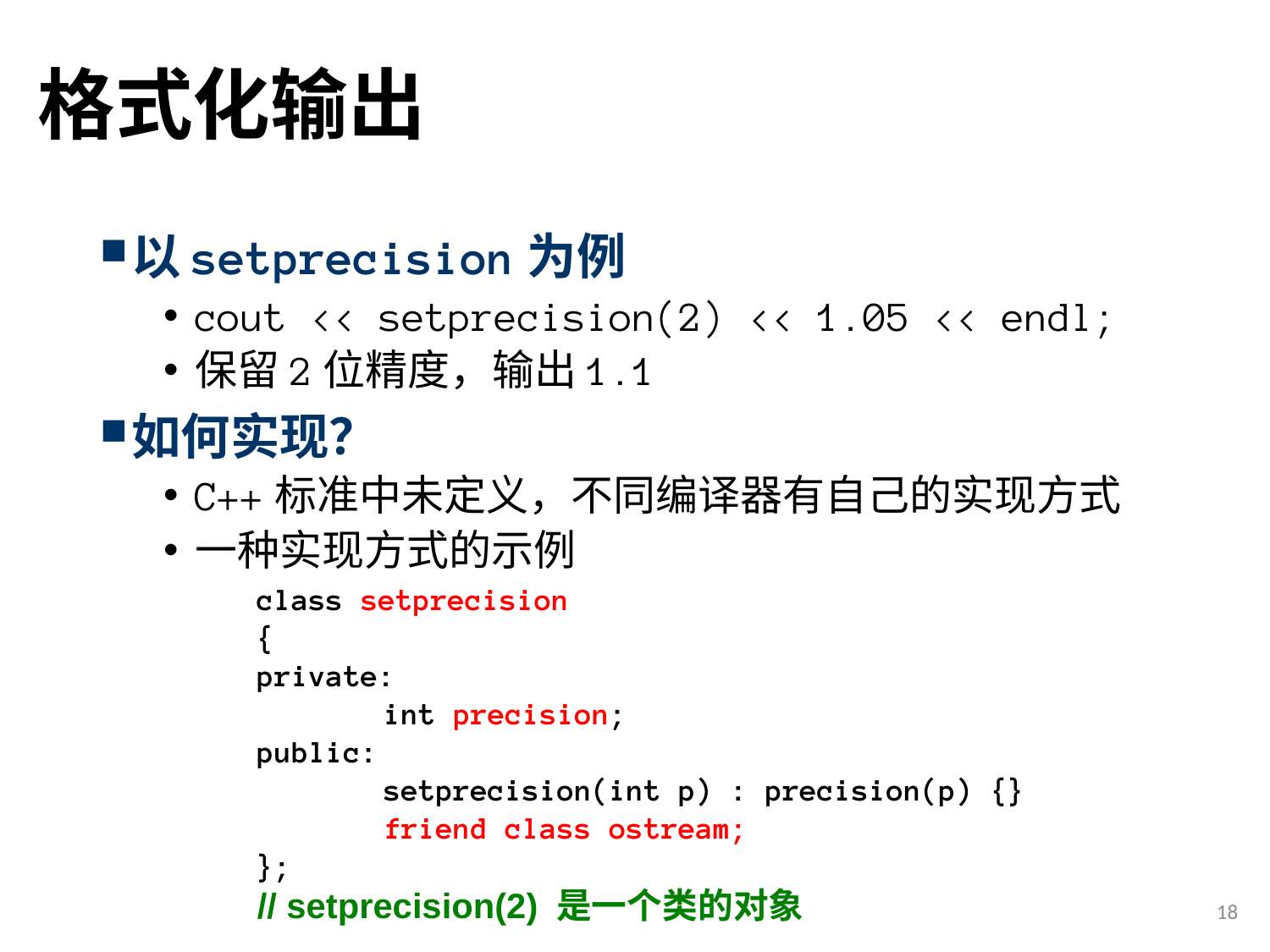

# 格式化输出
以setprecision为例
cout << setprecision(2) << 1.05 << endl;
保留2位精度，输出1.1
如何实现？
C++标准中未定义，不同编译器有自己的实现方式
一种实现方式的示例

class setprecision
{
private:
	int precision;
public:
	setprecision(int p) : precision(p) {}
	friend class ostream;
};
// setprecision(2) 是一个类的对象
18